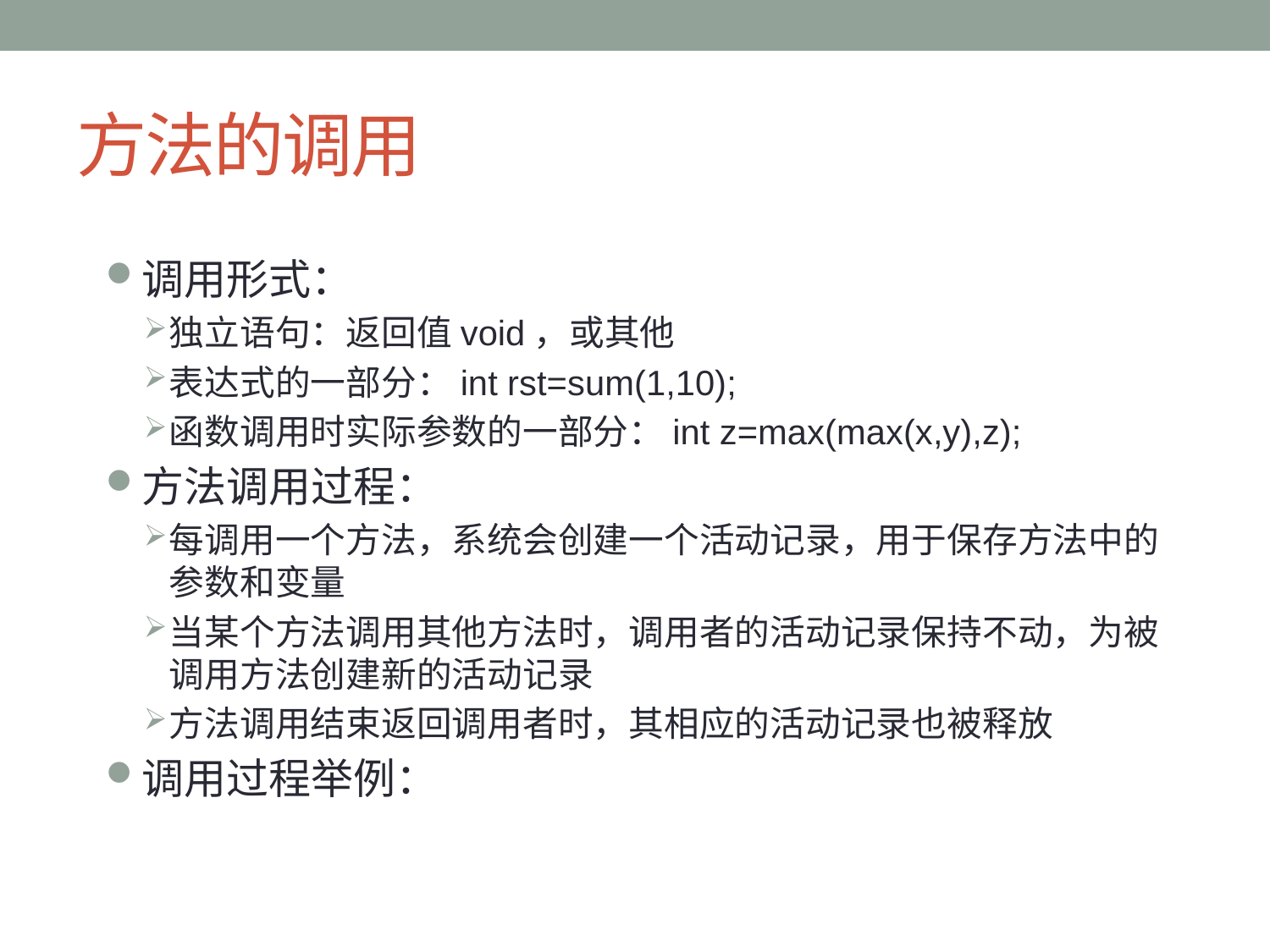

# 方法的调用
调用形式：
独立语句：返回值void，或其他
表达式的一部分：int rst=sum(1,10);
函数调用时实际参数的一部分：int z=max(max(x,y),z);
方法调用过程：
每调用一个方法，系统会创建一个活动记录，用于保存方法中的参数和变量
当某个方法调用其他方法时，调用者的活动记录保持不动，为被调用方法创建新的活动记录
方法调用结束返回调用者时，其相应的活动记录也被释放
调用过程举例：